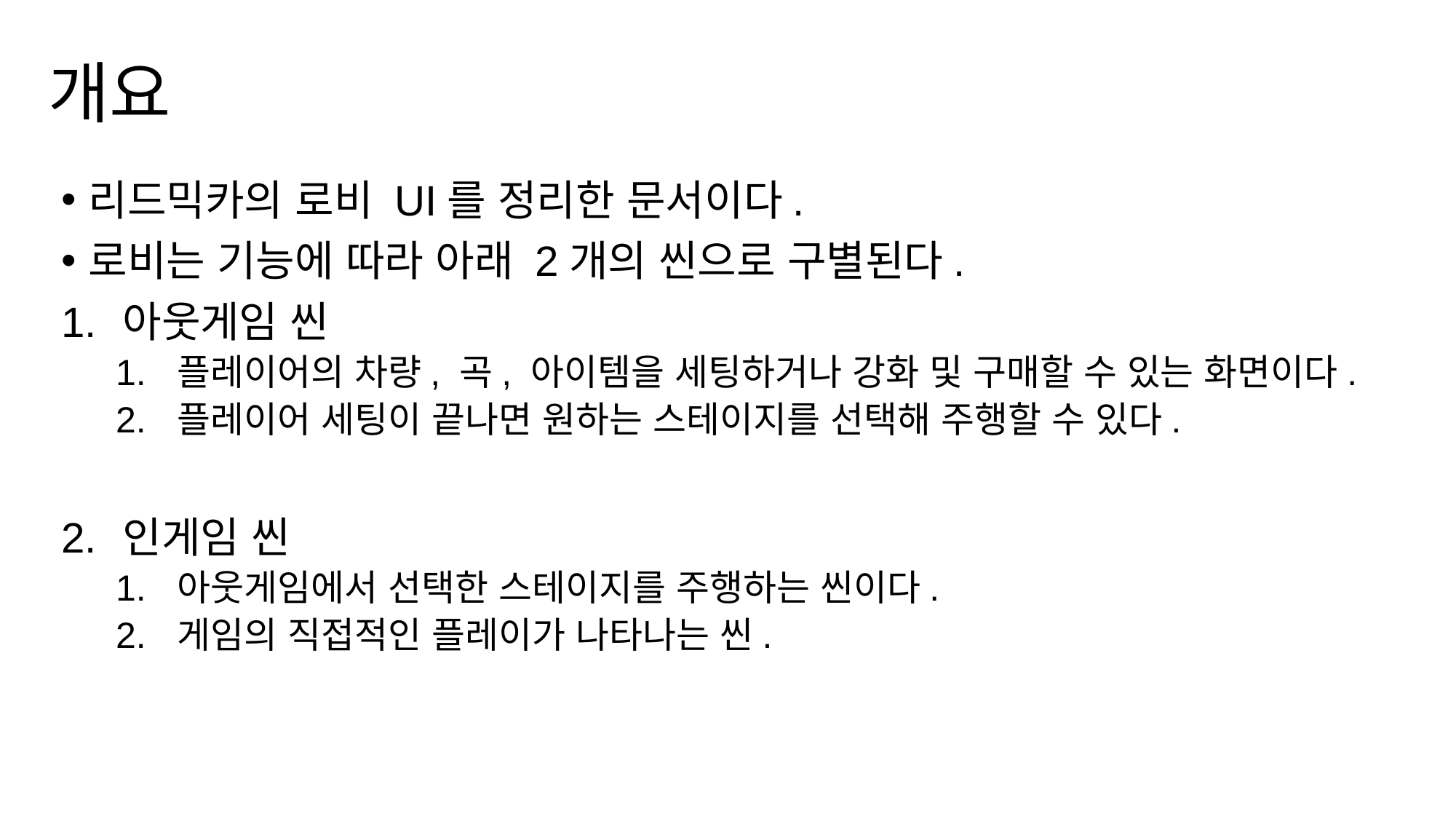

# 개요
리드믹카의 로비 UI를 정리한 문서이다.
로비는 기능에 따라 아래 2개의 씬으로 구별된다.
아웃게임 씬
플레이어의 차량, 곡, 아이템을 세팅하거나 강화 및 구매할 수 있는 화면이다.
플레이어 세팅이 끝나면 원하는 스테이지를 선택해 주행할 수 있다.

인게임 씬
아웃게임에서 선택한 스테이지를 주행하는 씬이다.
게임의 직접적인 플레이가 나타나는 씬.